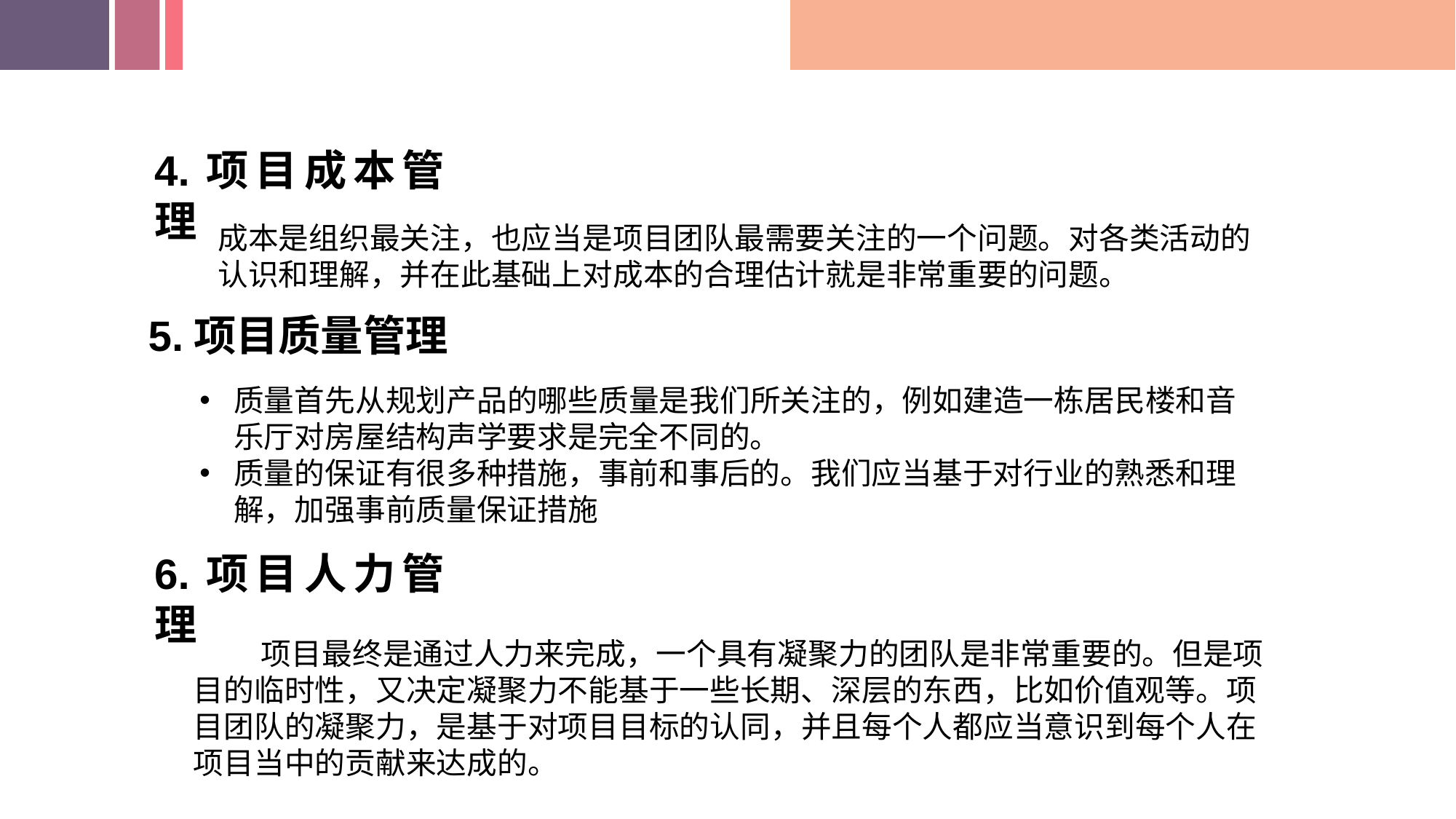

4.项目成本管理
成本是组织最关注，也应当是项目团队最需要关注的一个问题。对各类活动的认识和理解，并在此基础上对成本的合理估计就是非常重要的问题。
5.项目质量管理
质量首先从规划产品的哪些质量是我们所关注的，例如建造一栋居民楼和音乐厅对房屋结构声学要求是完全不同的。
质量的保证有很多种措施，事前和事后的。我们应当基于对行业的熟悉和理解，加强事前质量保证措施
6.项目人力管理
         项目最终是通过人力来完成，一个具有凝聚力的团队是非常重要的。但是项目的临时性，又决定凝聚力不能基于一些长期、深层的东西，比如价值观等。项目团队的凝聚力，是基于对项目目标的认同，并且每个人都应当意识到每个人在项目当中的贡献来达成的。